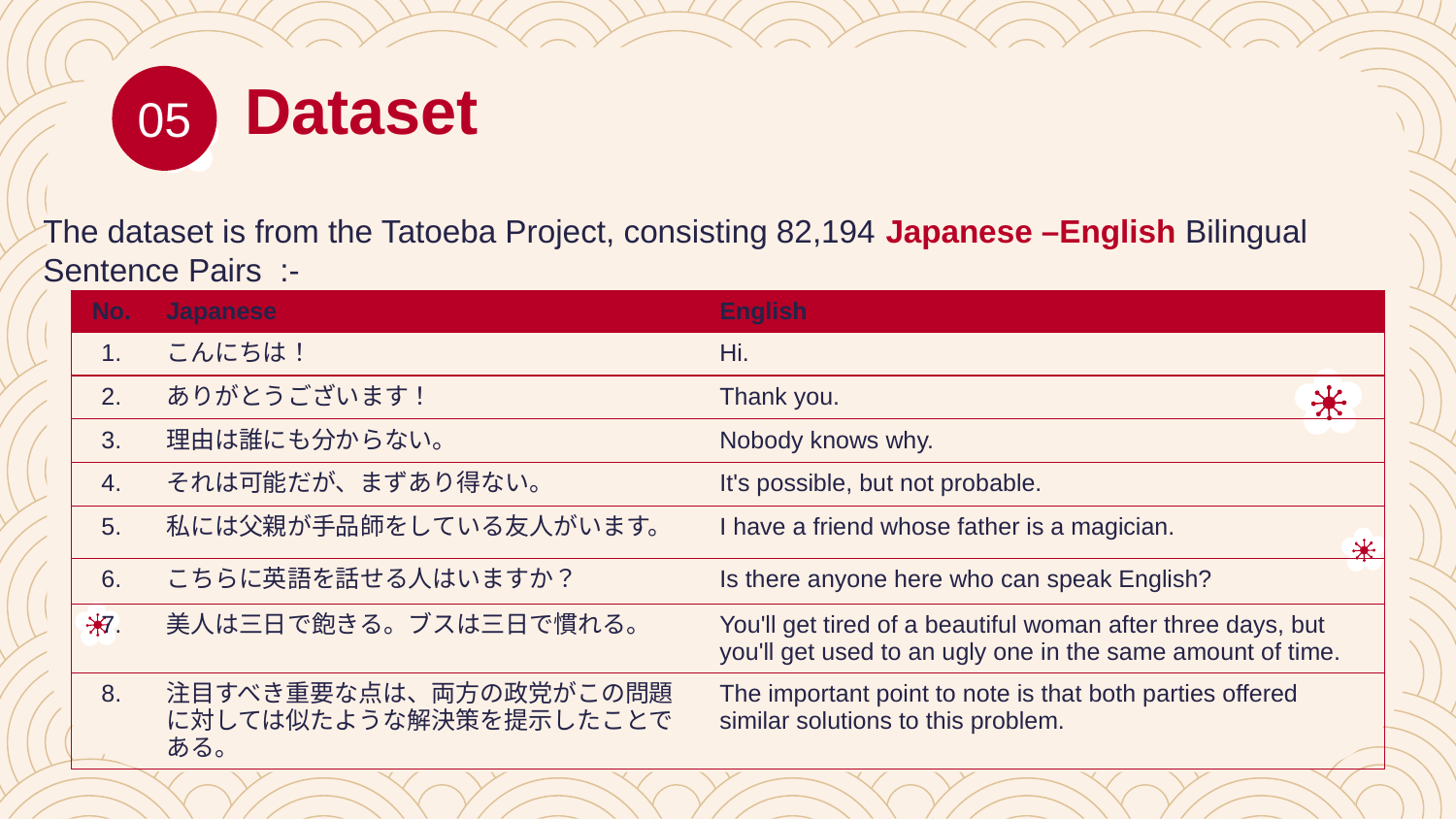

# Dataset
05
The dataset is from the Tatoeba Project, consisting 82,194 Japanese –English Bilingual Sentence Pairs  :-

| No. | Japanese | English |
| --- | --- | --- |
| 1. | こんにちは！ | Hi. |
| 2. | ありがとうございます！ | Thank you. |
| 3. | 理由は誰にも分からない。 | Nobody knows why. |
| 4. | それは可能だが、まずあり得ない。 | It's possible, but not probable. |
| 5. | 私には父親が手品師をしている友人がいます。 | I have a friend whose father is a magician. |
| 6. | こちらに英語を話せる人はいますか？ | Is there anyone here who can speak English? |
| 7. | 美人は三日で飽きる。ブスは三日で慣れる。 | You'll get tired of a beautiful woman after three days, but you'll get used to an ugly one in the same amount of time. |
| 8. | 注目すべき重要な点は、両方の政党がこの問題に対しては似たような解決策を提示したことである。 | The important point to note is that both parties offered similar solutions to this problem. |